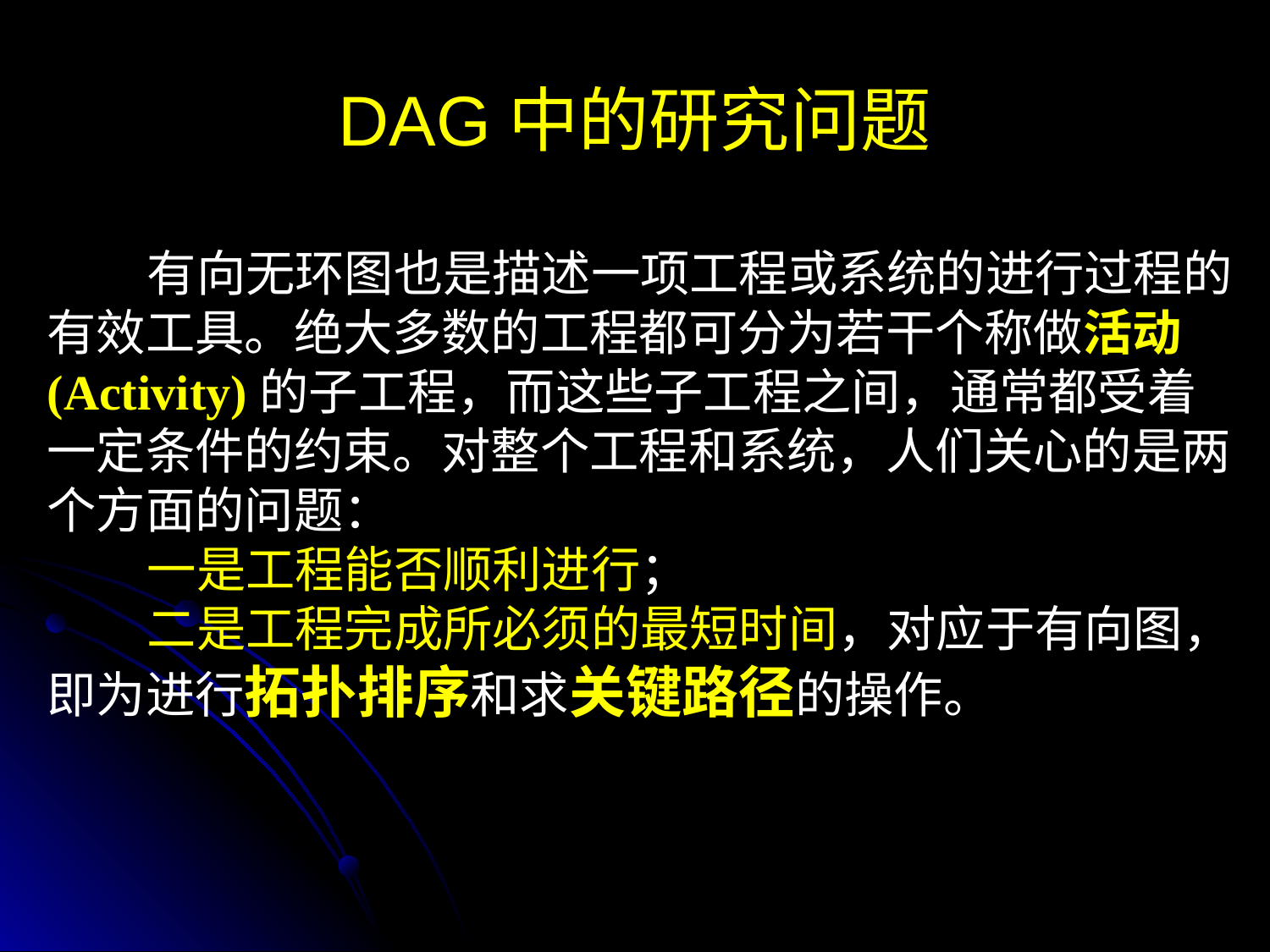

DAG中的研究问题
        有向无环图也是描述一项工程或系统的进行过程的有效工具。绝大多数的工程都可分为若干个称做活动(Activity)的子工程，而这些子工程之间，通常都受着一定条件的约束。对整个工程和系统，人们关心的是两个方面的问题：
        一是工程能否顺利进行；
        二是工程完成所必须的最短时间，对应于有向图，即为进行拓扑排序和求关键路径的操作。